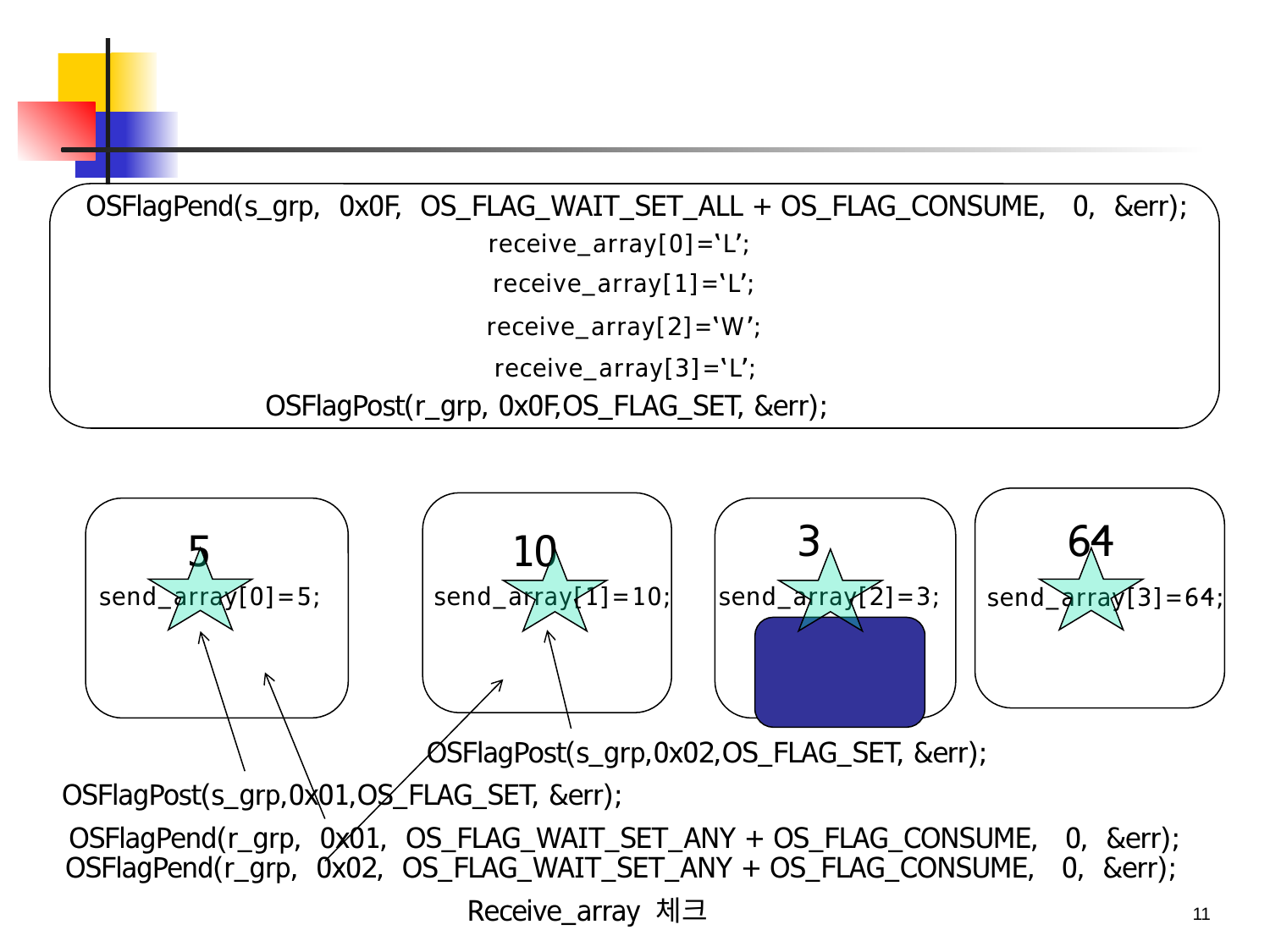

OSFlagPend(s_grp,  0x0F,  OS_FLAG_WAIT_SET_ALL + OS_FLAG_CONSUME,   0,  &err);
receive_array[0]=‘L’;
receive_array[1]=‘L’;
receive_array[2]=‘W’;
receive_array[3]=‘L’;

OSFlagPost(r_grp, 0x0F,OS_FLAG_SET, &err);

3
64
5
10

send_array[0]=5;
send_array[1]=10;
send_array[2]=3;
send_array[3]=64;

OSFlagPend(r_grp,  0x02,  OS_FLAG_WAIT_SET_ANY + OS_FLAG_CONSUME,   0,  &err);
OSFlagPost(s_grp,0x02,OS_FLAG_SET, &err);
OSFlagPost(s_grp,0x01,OS_FLAG_SET, &err);
OSFlagPend(r_grp,  0x01,  OS_FLAG_WAIT_SET_ANY + OS_FLAG_CONSUME,   0,  &err);
Receive_array 체크
11